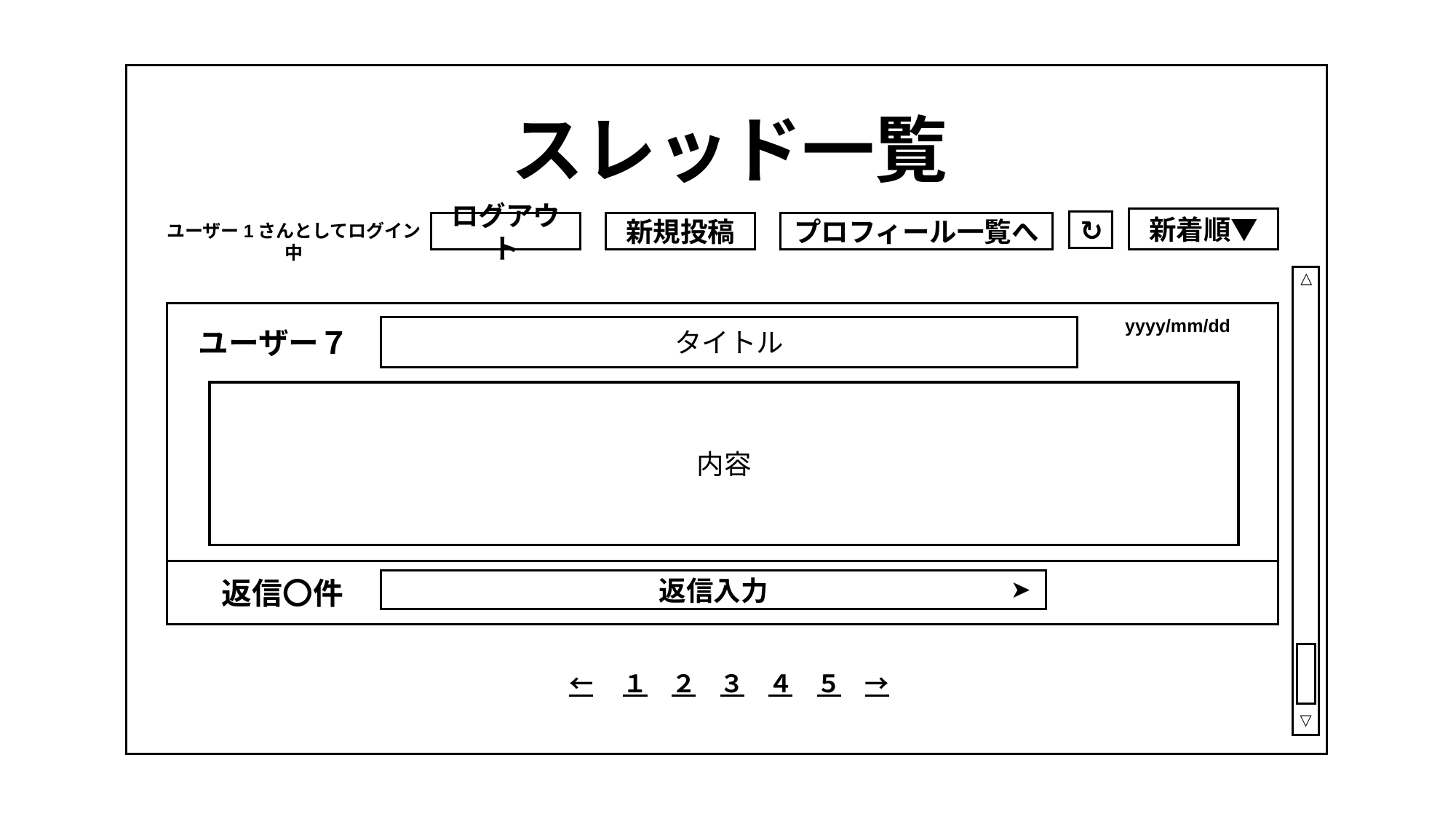

スレッド一覧
新着順▼
↻
プロフィール一覧へ
ログアウト
新規投稿
ユーザー1さんとしてログイン中
△

yyyy/mm/dd
タイトル
ユーザー７
内容

返信〇件
➤
返信入力

←　１　２　３　４　５　→
▽